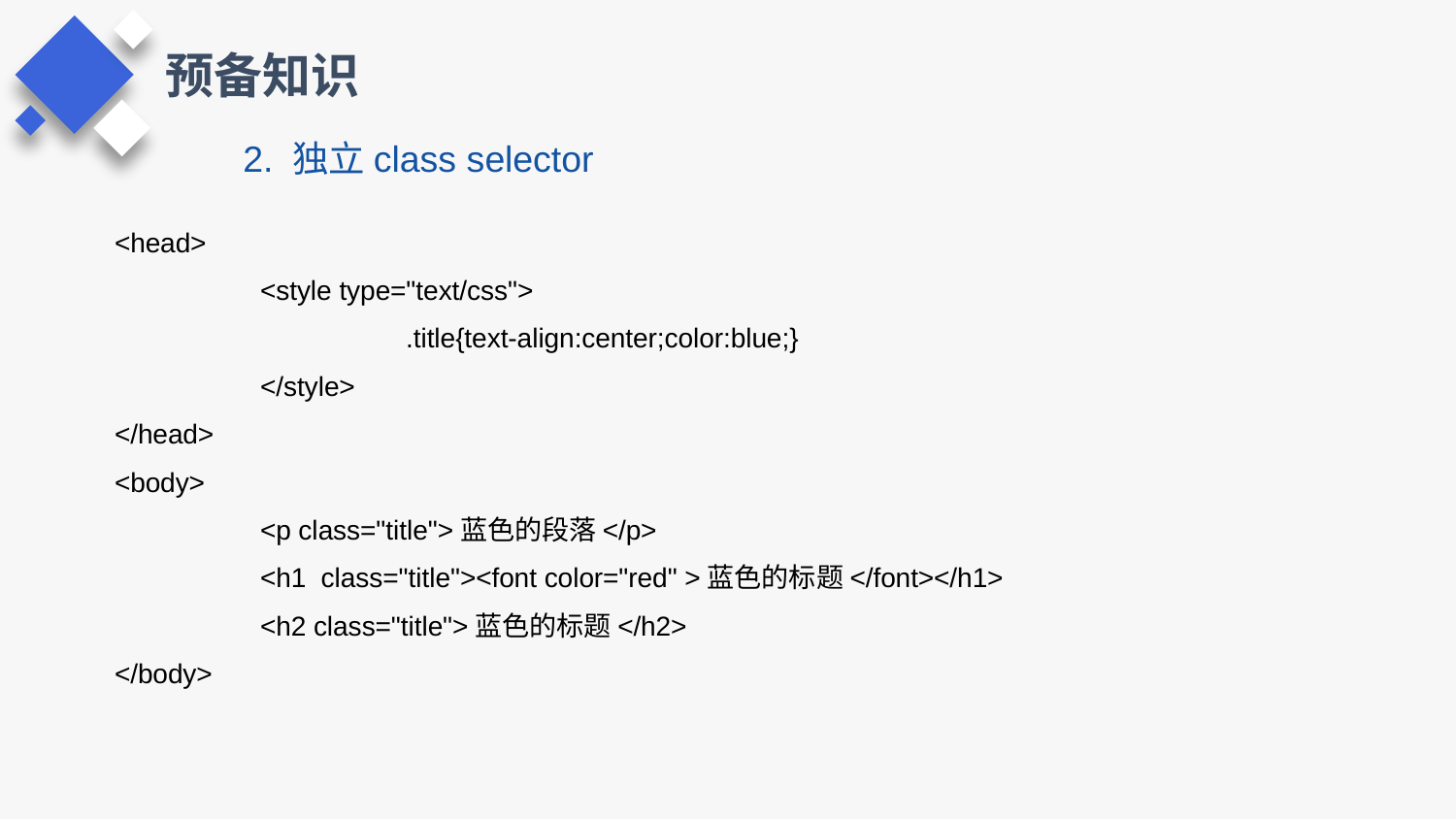

预备知识

# 2. 独立class selector
<head>
	<style type="text/css">
		.title{text-align:center;color:blue;}
	</style>
</head>
<body>
	<p class="title">蓝色的段落</p>
	<h1  class="title"><font color="red" >蓝色的标题</font></h1>
	<h2 class="title">蓝色的标题</h2>
</body>